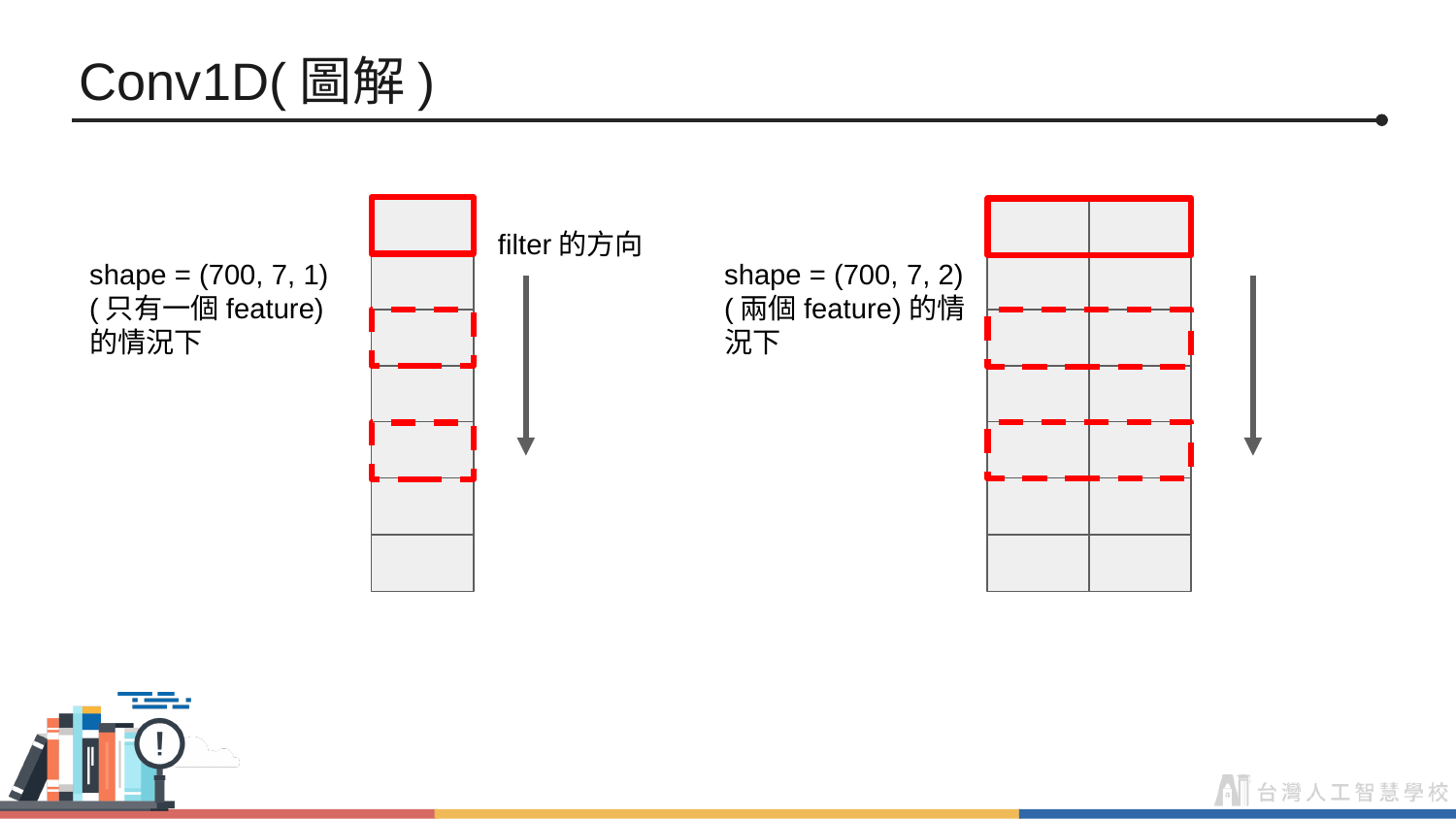

# Conv1D(圖解)

filter的方向
shape = (700, 7, 1)
(只有一個feature)的情況下
shape = (700, 7, 2)
(兩個feature)的情況下